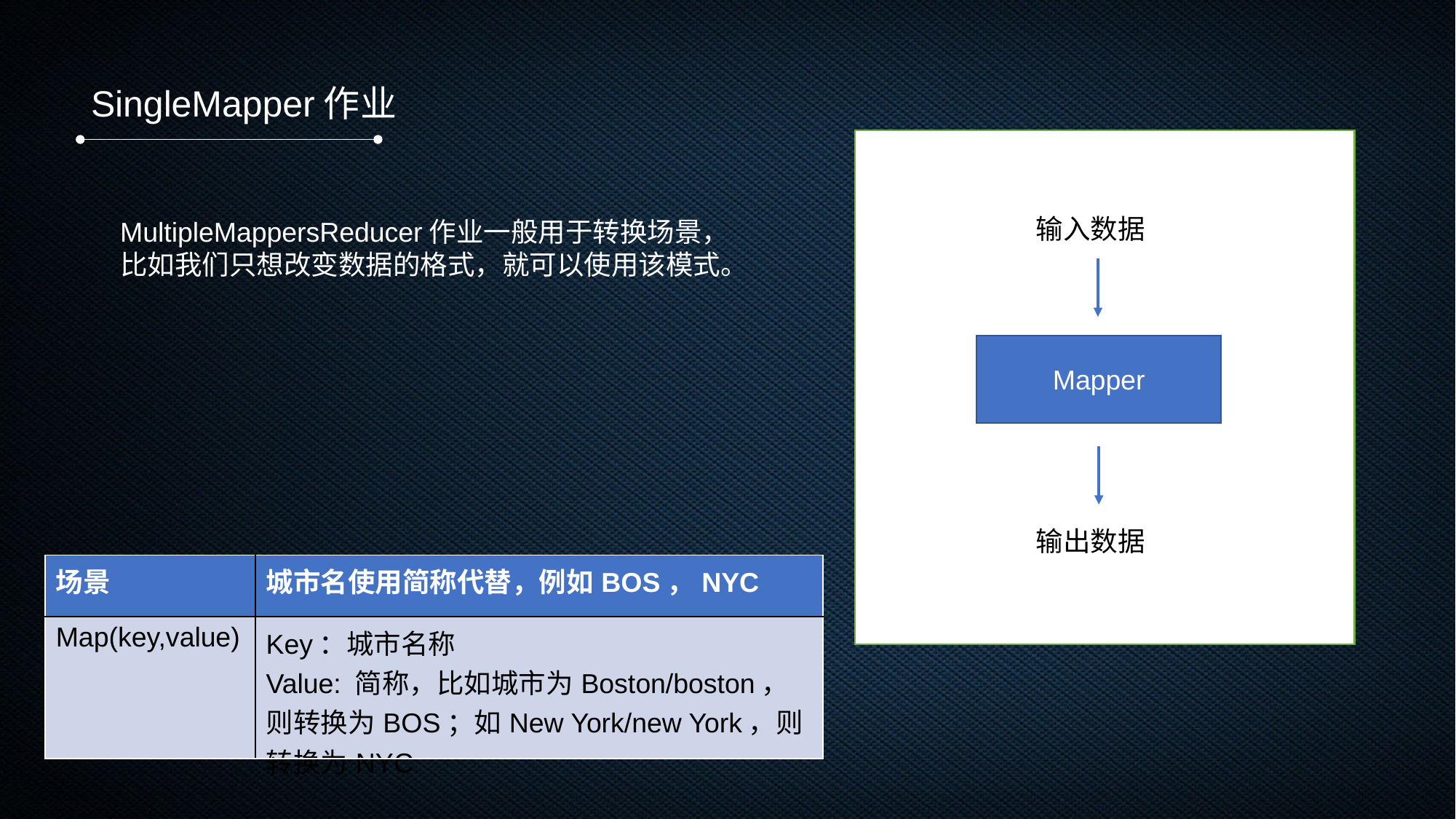

SingleMapper作业

输入数据
MultipleMappersReducer作业一般用于转换场景，
比如我们只想改变数据的格式，就可以使用该模式。
Mapper
输出数据
| 场景 | 城市名使用简称代替，例如BOS，NYC |
| --- | --- |
| Map(key,value) | Key：城市名称 Value: 简称，比如城市为Boston/boston，则转换为BOS；如New York/new York，则转换为NYC |